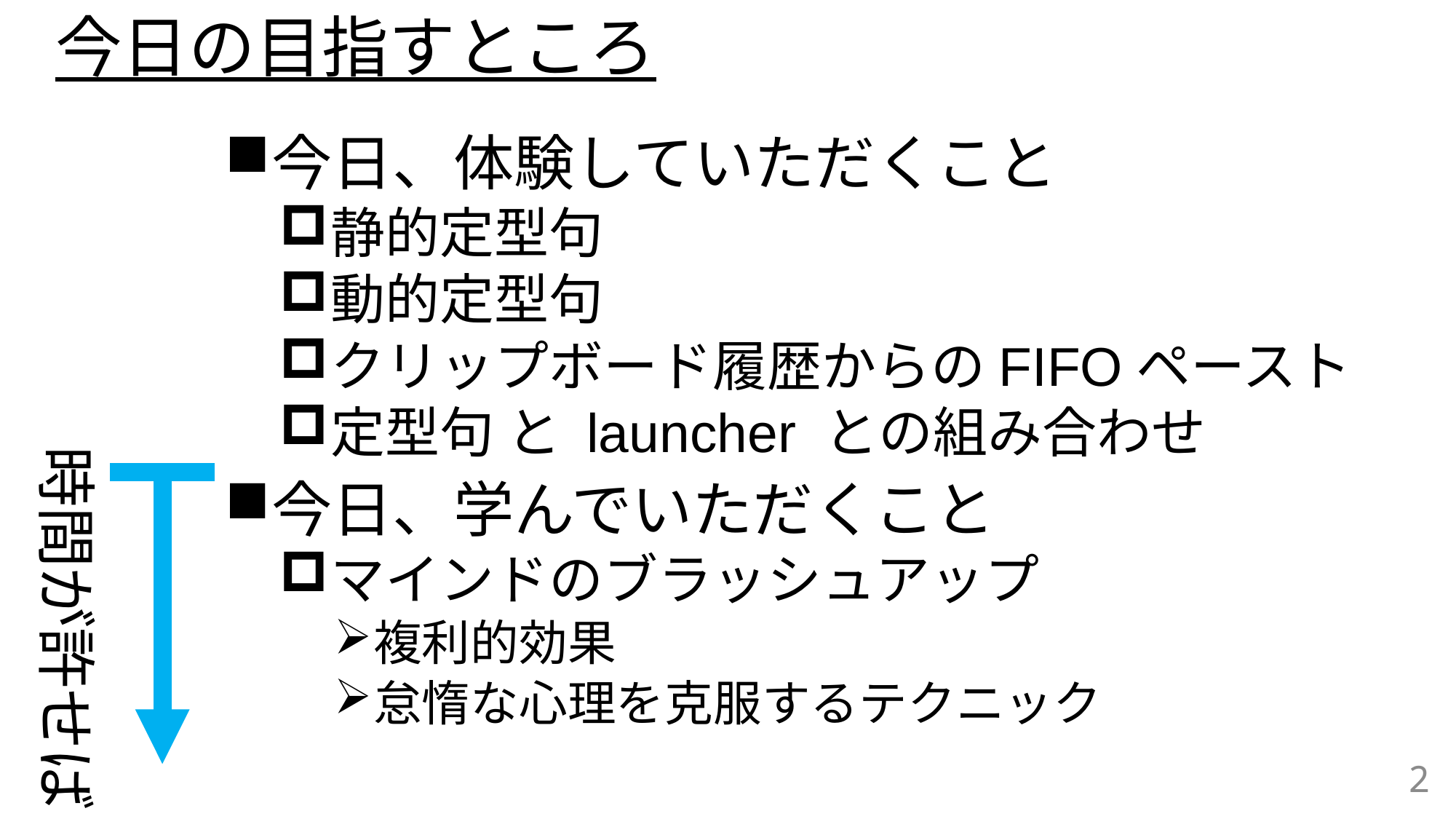

# 今日の目指すところ
今日、体験していただくこと
静的定型句
動的定型句
クリップボード履歴からのFIFOペースト
定型句 と launcher との組み合わせ
今日、学んでいただくこと
マインドのブラッシュアップ
複利的効果
怠惰な心理を克服するテクニック
時間が許せば
2